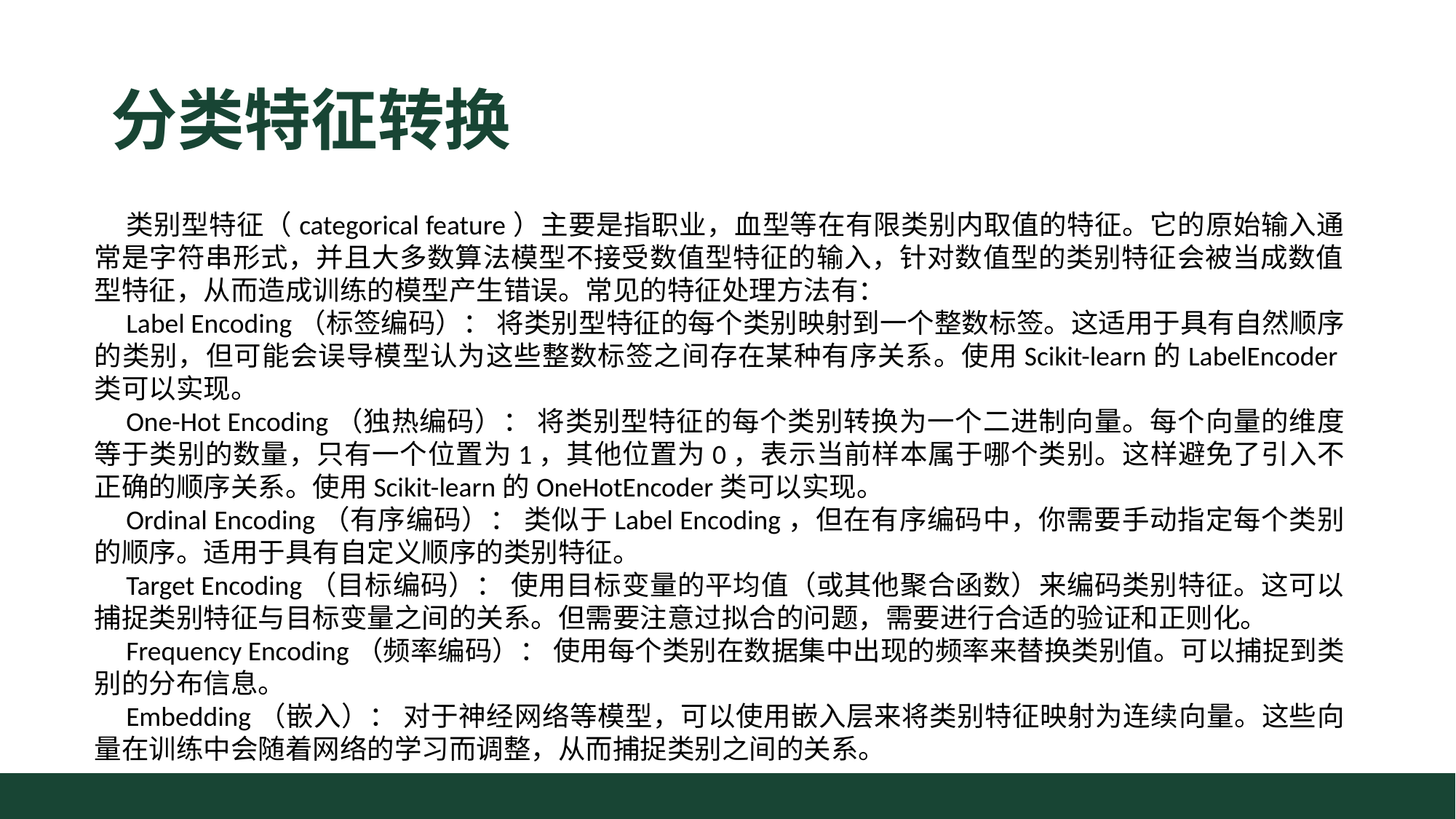

# 分类特征转换
类别型特征（categorical feature）主要是指职业，血型等在有限类别内取值的特征。它的原始输入通常是字符串形式，并且大多数算法模型不接受数值型特征的输入，针对数值型的类别特征会被当成数值型特征，从而造成训练的模型产生错误。常见的特征处理方法有：
Label Encoding（标签编码）： 将类别型特征的每个类别映射到一个整数标签。这适用于具有自然顺序的类别，但可能会误导模型认为这些整数标签之间存在某种有序关系。使用Scikit-learn的LabelEncoder类可以实现。
One-Hot Encoding（独热编码）： 将类别型特征的每个类别转换为一个二进制向量。每个向量的维度等于类别的数量，只有一个位置为1，其他位置为0，表示当前样本属于哪个类别。这样避免了引入不正确的顺序关系。使用Scikit-learn的OneHotEncoder类可以实现。
Ordinal Encoding（有序编码）： 类似于Label Encoding，但在有序编码中，你需要手动指定每个类别的顺序。适用于具有自定义顺序的类别特征。
Target Encoding（目标编码）： 使用目标变量的平均值（或其他聚合函数）来编码类别特征。这可以捕捉类别特征与目标变量之间的关系。但需要注意过拟合的问题，需要进行合适的验证和正则化。
Frequency Encoding（频率编码）： 使用每个类别在数据集中出现的频率来替换类别值。可以捕捉到类别的分布信息。
Embedding（嵌入）： 对于神经网络等模型，可以使用嵌入层来将类别特征映射为连续向量。这些向量在训练中会随着网络的学习而调整，从而捕捉类别之间的关系。